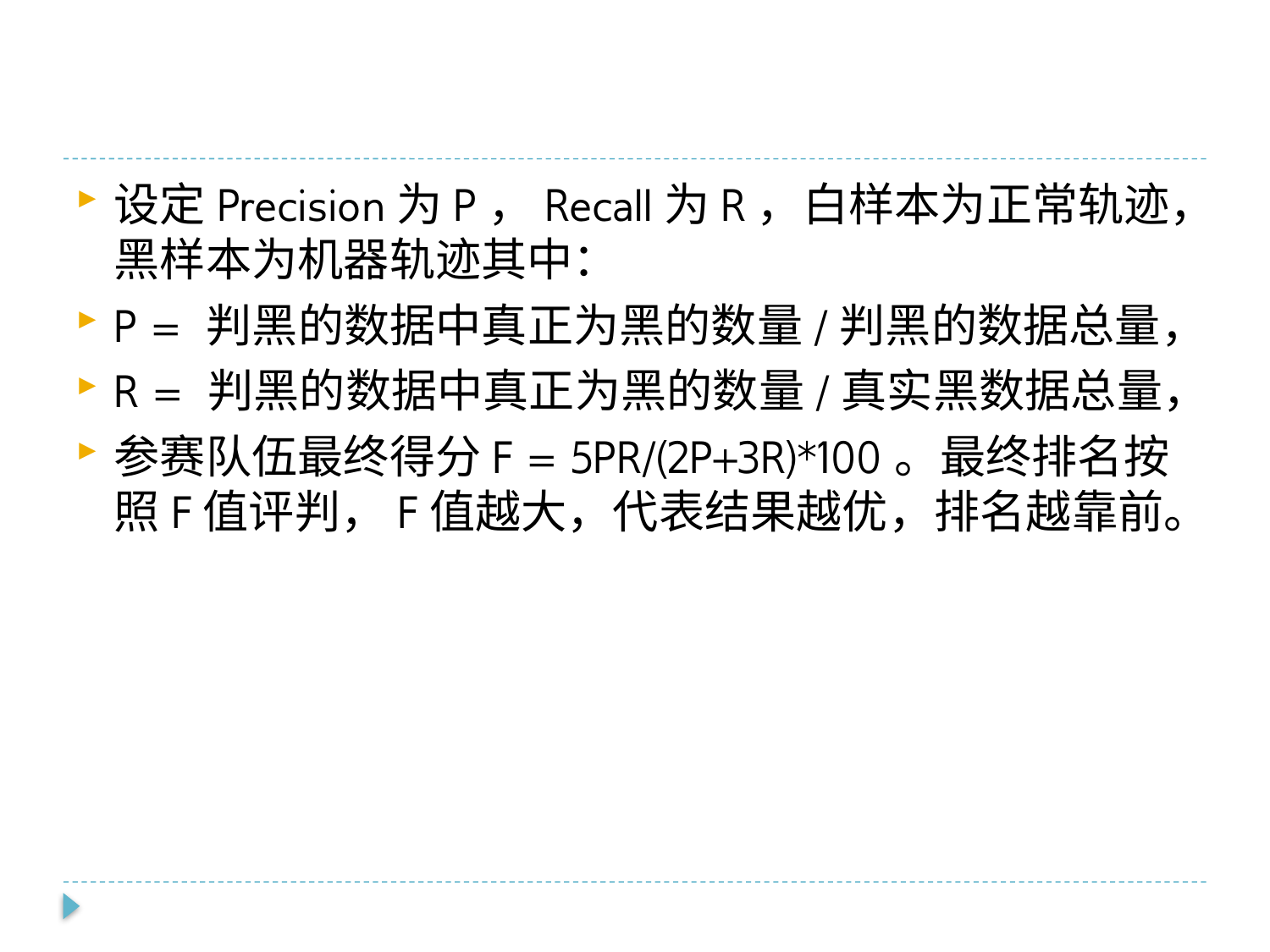

#
设定Precision为P，Recall为R，白样本为正常轨迹，黑样本为机器轨迹其中：
P = 判黑的数据中真正为黑的数量/判黑的数据总量，
R = 判黑的数据中真正为黑的数量/真实黑数据总量，
参赛队伍最终得分F = 5PR/(2P+3R)*100。最终排名按照F值评判，F值越大，代表结果越优，排名越靠前。